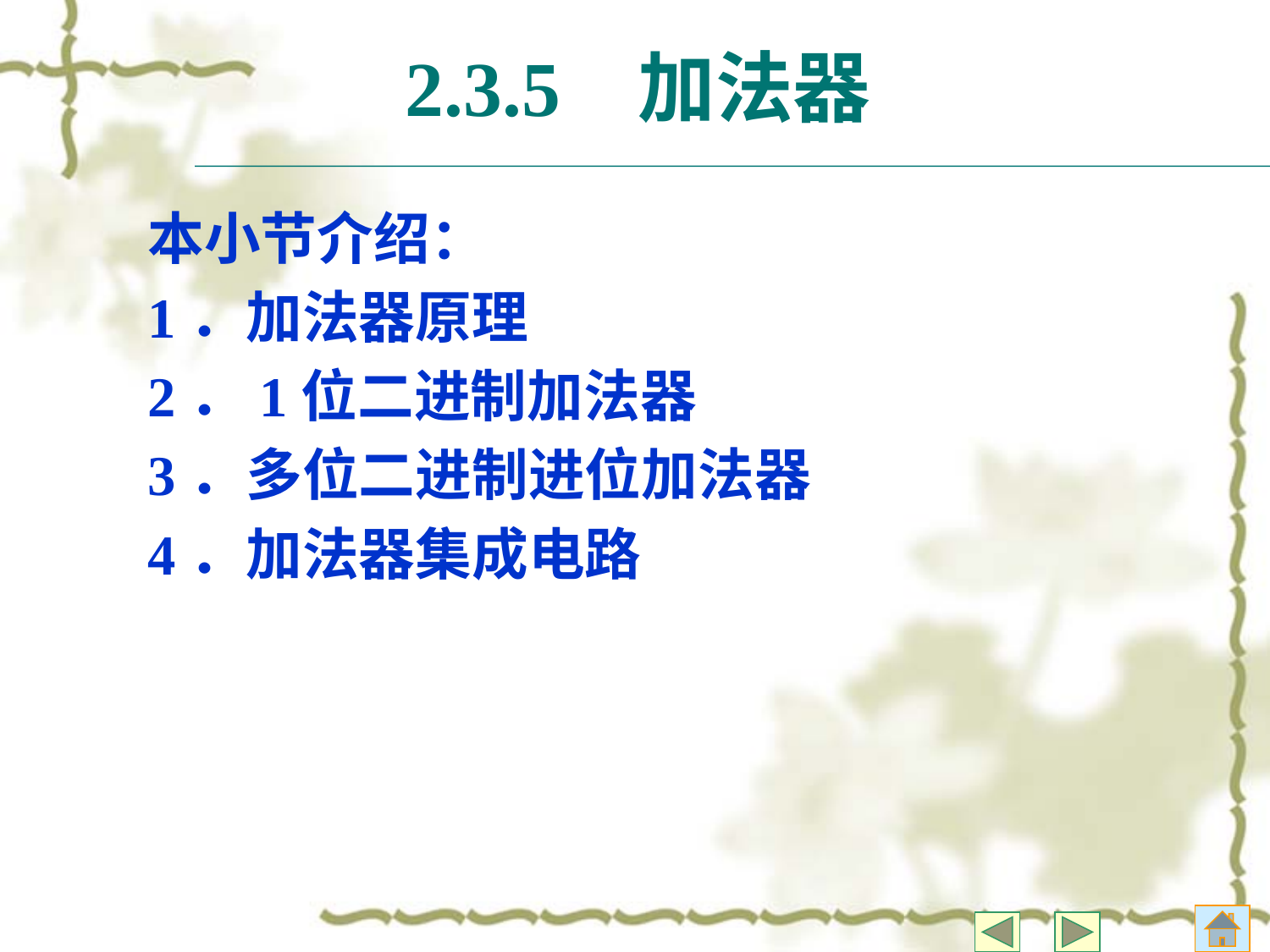

# 2.3.5   加法器
本小节介绍：
1．加法器原理
2．1位二进制加法器
3．多位二进制进位加法器
4．加法器集成电路